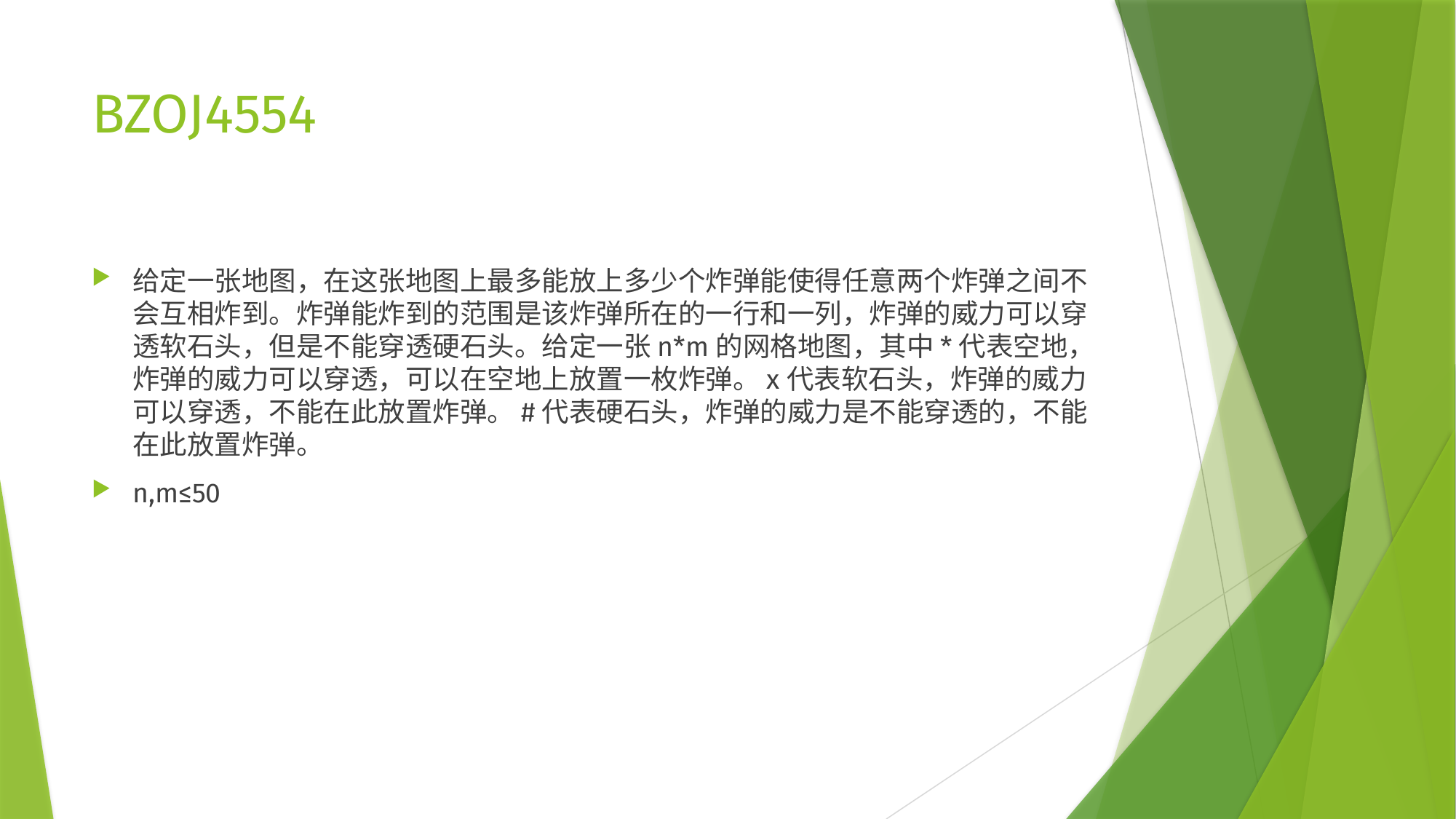

# BZOJ4554
给定一张地图，在这张地图上最多能放上多少个炸弹能使得任意两个炸弹之间不会互相炸到。炸弹能炸到的范围是该炸弹所在的一行和一列，炸弹的威力可以穿透软石头，但是不能穿透硬石头。给定一张n*m的网格地图，其中*代表空地，炸弹的威力可以穿透，可以在空地上放置一枚炸弹。x代表软石头，炸弹的威力可以穿透，不能在此放置炸弹。#代表硬石头，炸弹的威力是不能穿透的，不能在此放置炸弹。
n,m≤50